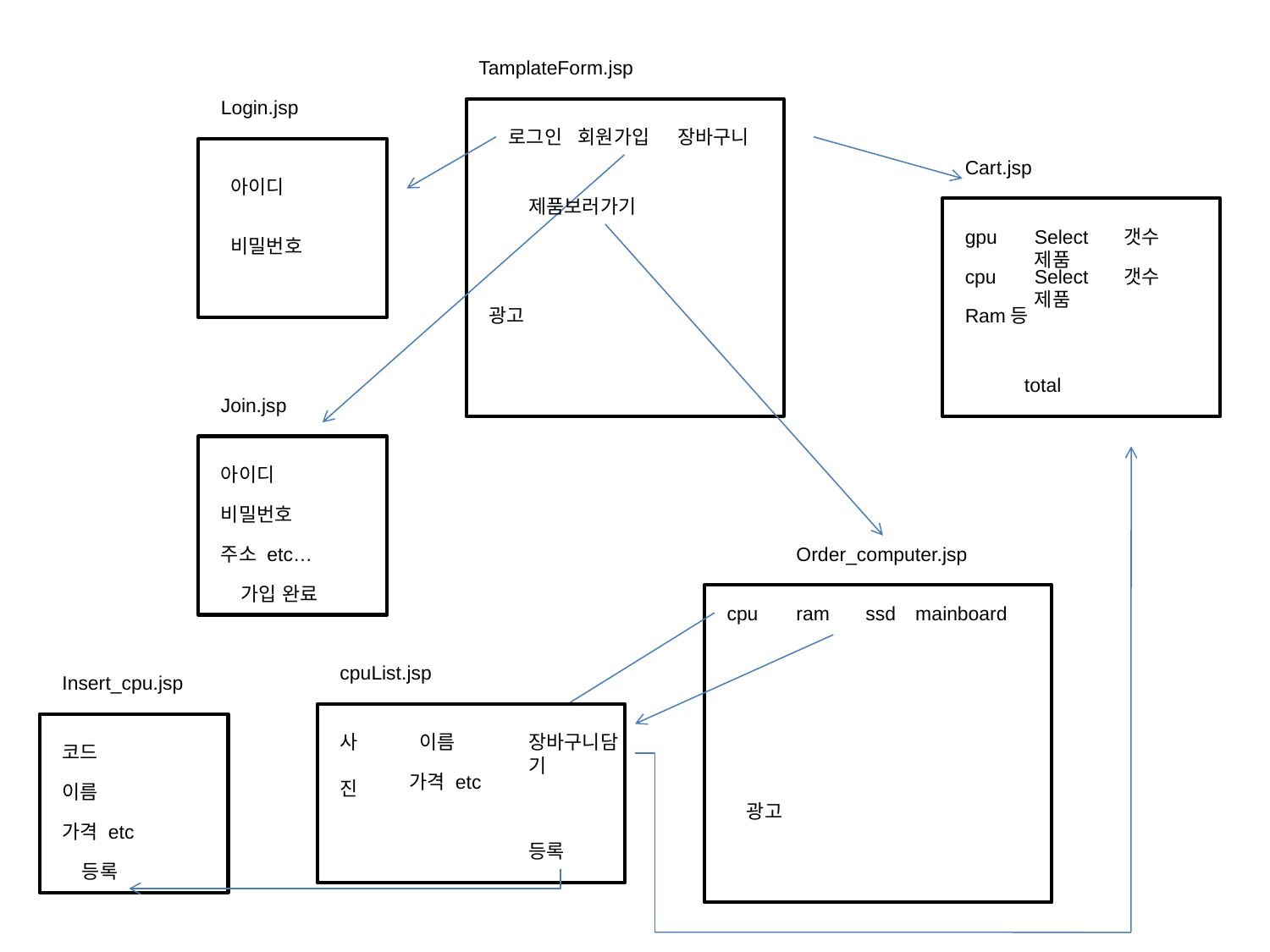

TamplateForm.jsp
Login.jsp

로그인
회원가입
장바구니

Cart.jsp
아이디
제품보러가기

gpu
Select
제품
갯수
비밀번호
cpu
Select
제품
갯수
광고
Ram등
total
Join.jsp

아이디
비밀번호
주소 etc…
Order_computer.jsp
가입 완료

cpu
ram
ssd
mainboard
cpuList.jsp
Insert_cpu.jsp

사

진

이름
장바구니담기
코드
가격 etc
이름
광고
가격 etc
등록
등록